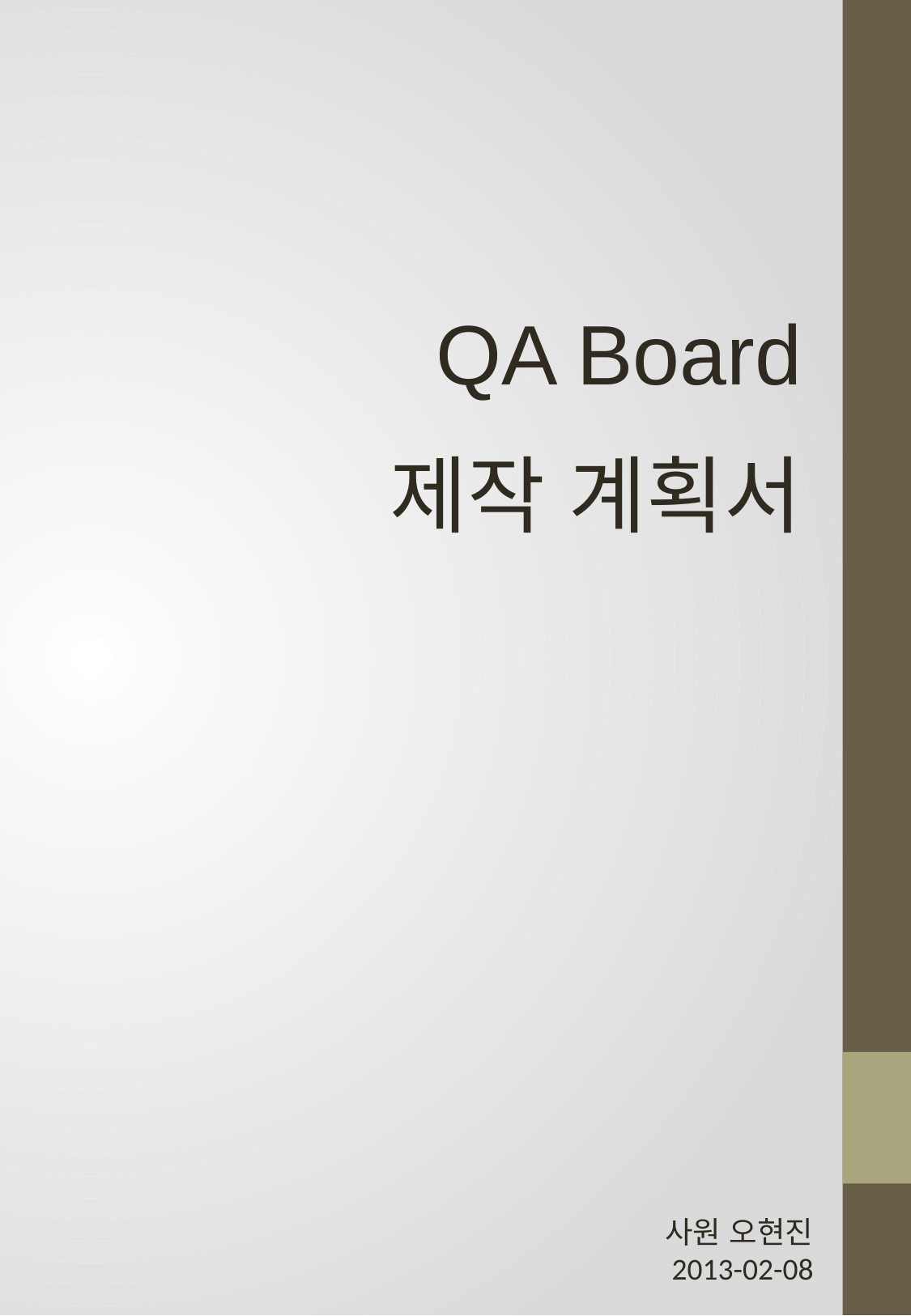

QA Board

제작 계획서
사원 오현진
2013-02-08